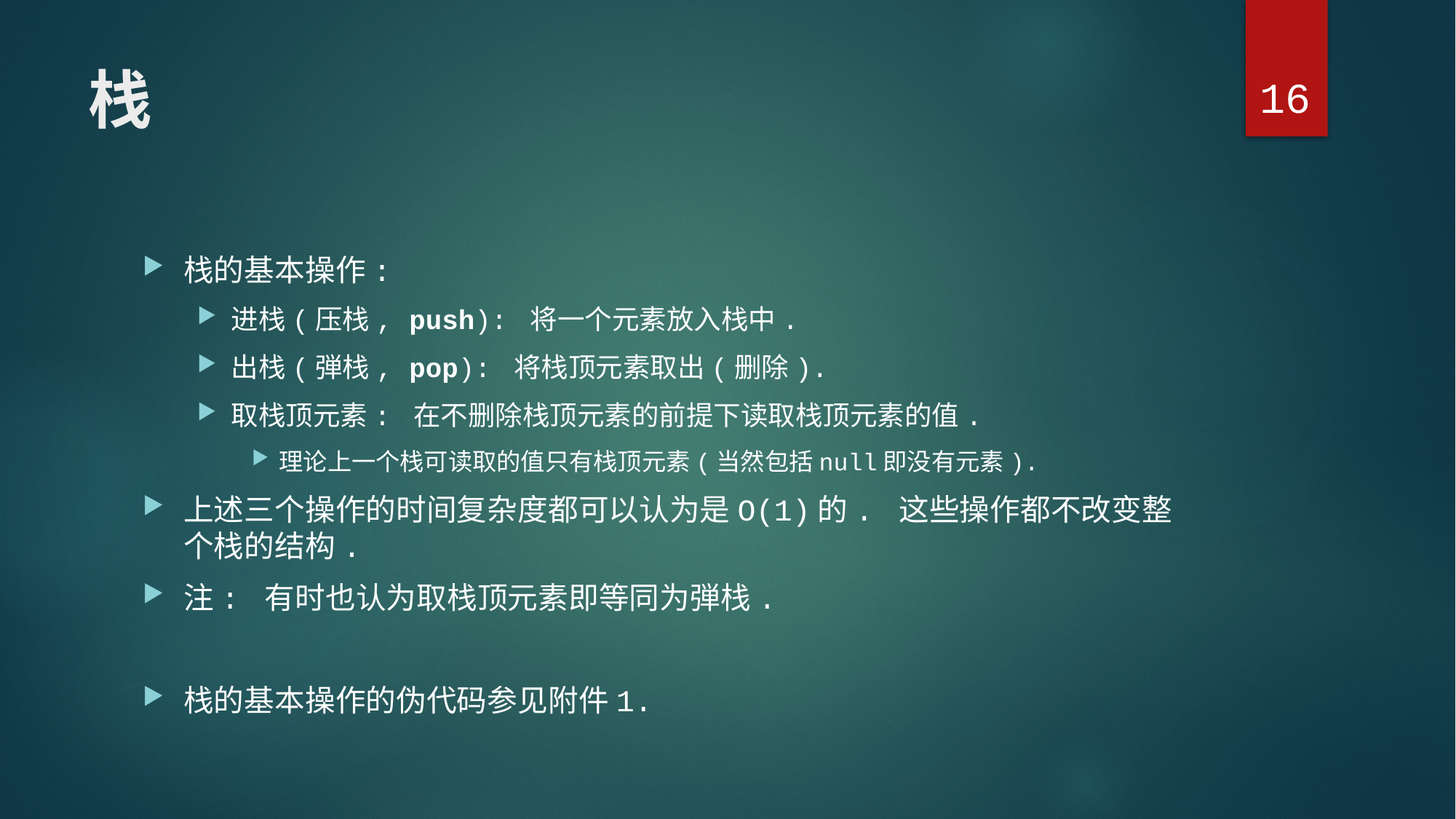

16
# 栈
栈的基本操作:
进栈(压栈, push): 将一个元素放入栈中.
出栈(弾栈, pop): 将栈顶元素取出(删除).
取栈顶元素: 在不删除栈顶元素的前提下读取栈顶元素的值.
理论上一个栈可读取的值只有栈顶元素(当然包括null即没有元素).
上述三个操作的时间复杂度都可以认为是O(1)的. 这些操作都不改变整个栈的结构.
注: 有时也认为取栈顶元素即等同为弾栈.

栈的基本操作的伪代码参见附件1.